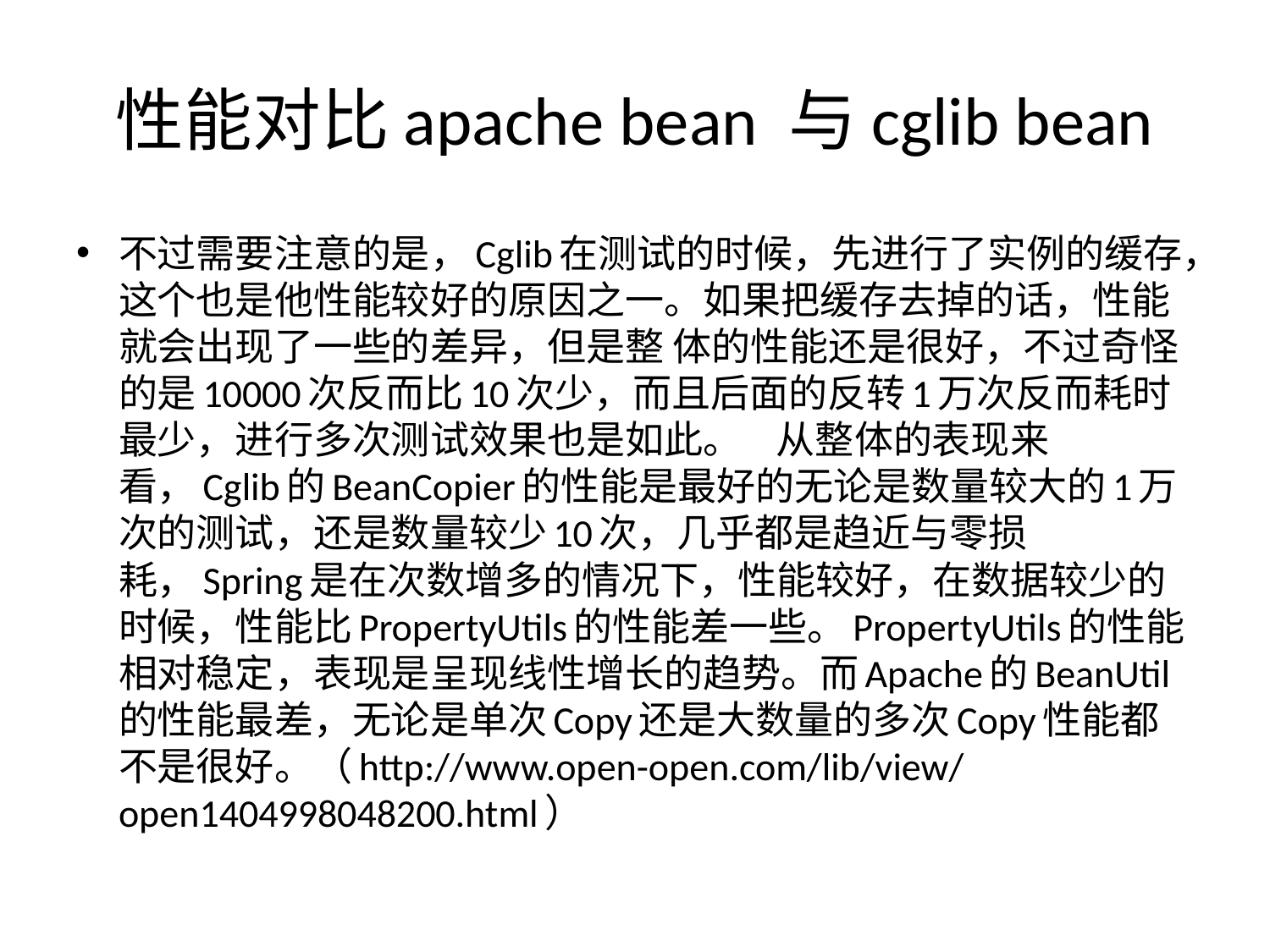

# 性能对比apache bean 与cglib bean
不过需要注意的是，Cglib在测试的时候，先进行了实例的缓存，这个也是他性能较好的原因之一。如果把缓存去掉的话，性能就会出现了一些的差异，但是整 体的性能还是很好，不过奇怪的是10000次反而比10次少，而且后面的反转1万次反而耗时最少，进行多次测试效果也是如此。    从整体的表现来看，Cglib的BeanCopier的性能是最好的无论是数量较大的1万次的测试，还是数量较少10次，几乎都是趋近与零损 耗，Spring是在次数增多的情况下，性能较好，在数据较少的时候，性能比PropertyUtils的性能差一些。PropertyUtils的性能 相对稳定，表现是呈现线性增长的趋势。而Apache的BeanUtil的性能最差，无论是单次Copy还是大数量的多次Copy性能都不是很好。（http://www.open-open.com/lib/view/open1404998048200.html）